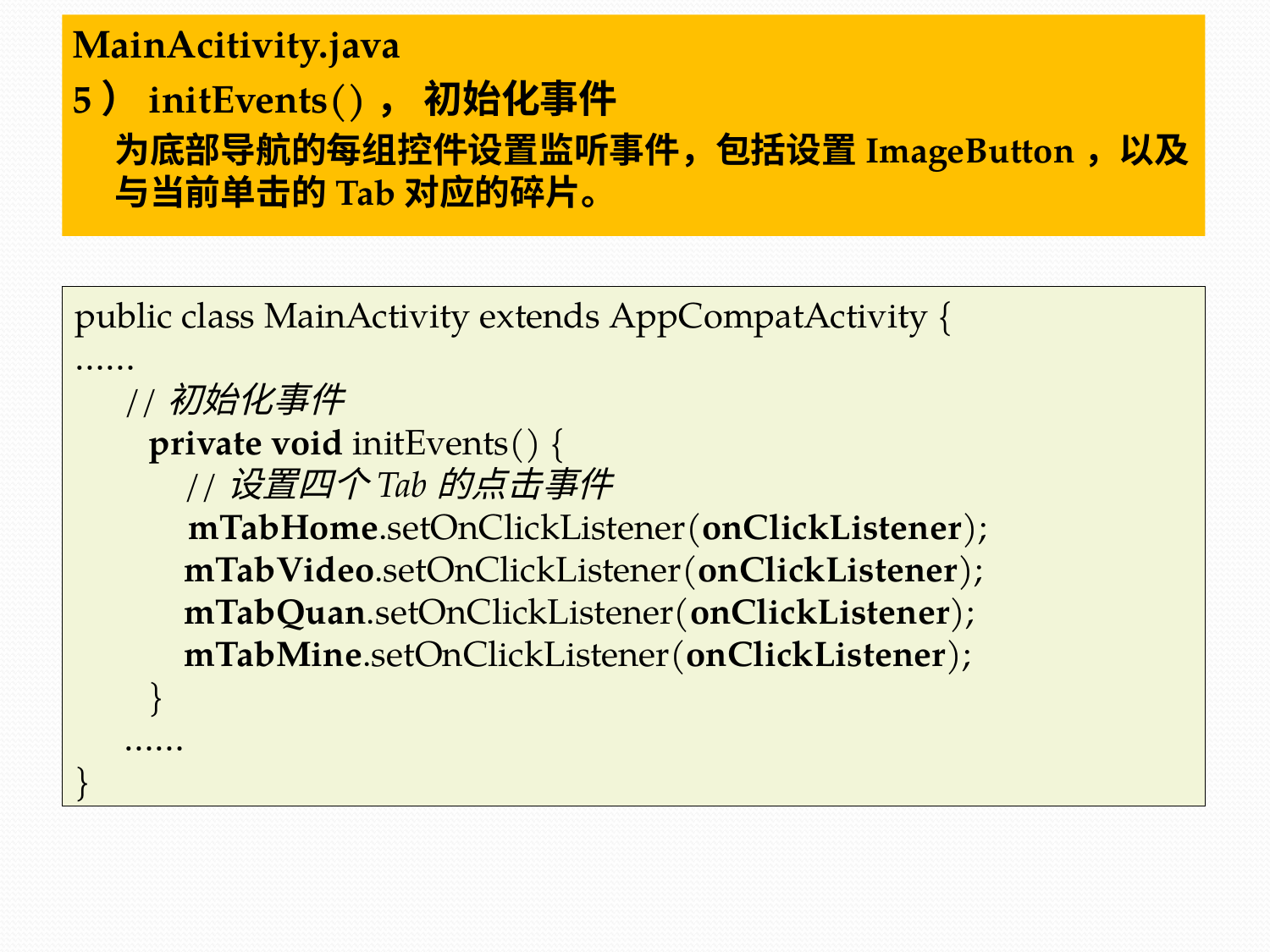

MainAcitivity.java
5）initEvents()， 初始化事件
为底部导航的每组控件设置监听事件，包括设置ImageButton，以及与当前单击的Tab对应的碎片。
public class MainActivity extends AppCompatActivity {
……
//初始化事件
private void initEvents() {
    //设置四个Tab的点击事件
    mTabHome.setOnClickListener(onClickListener);
    mTabVideo.setOnClickListener(onClickListener);
    mTabQuan.setOnClickListener(onClickListener);
    mTabMine.setOnClickListener(onClickListener);
}
……
}